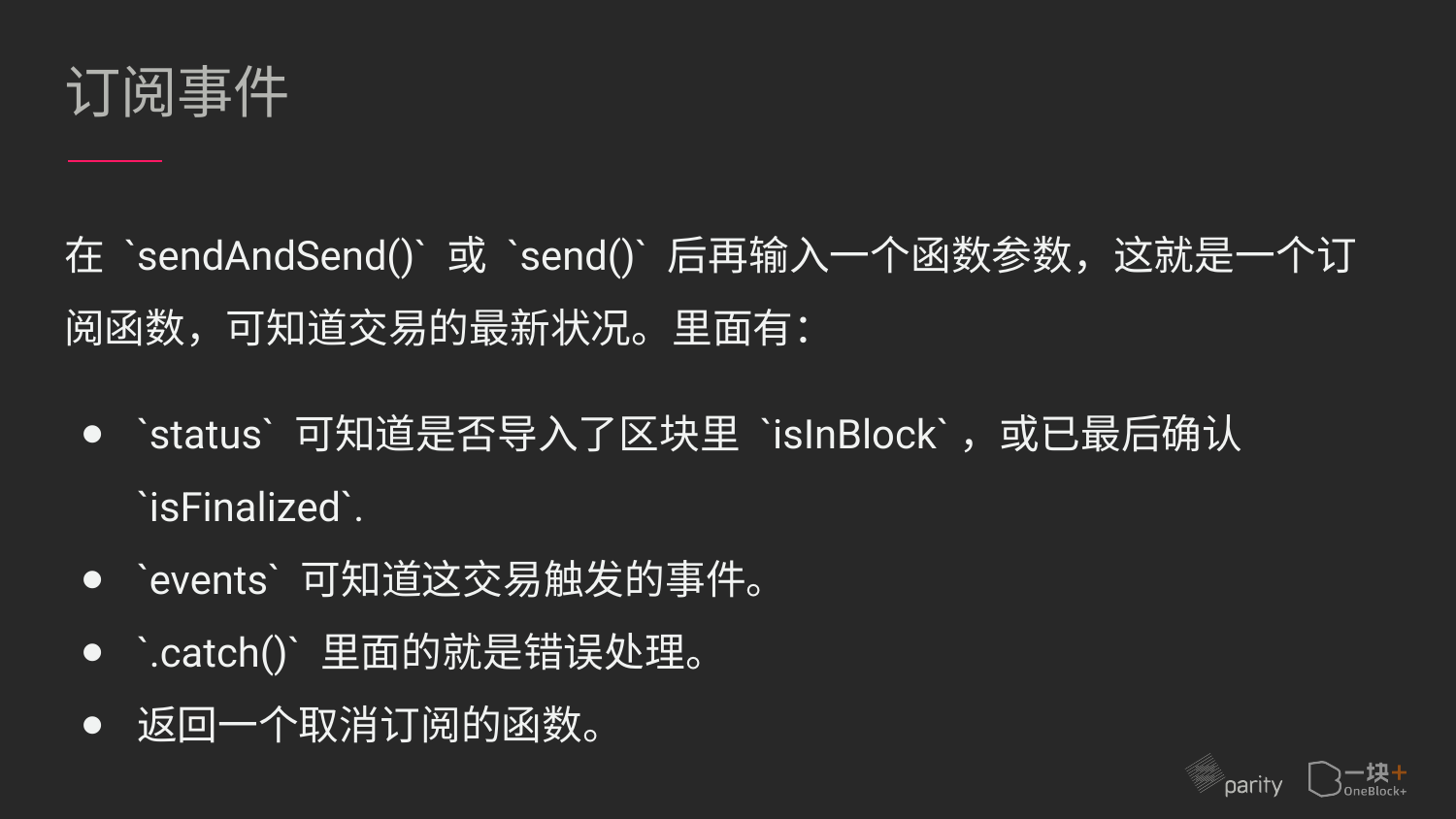

# 订阅事件
在 `sendAndSend()` 或 `send()` 后再输入一个函数参数，这就是一个订阅函数，可知道交易的最新状况。里面有：
`status` 可知道是否导入了区块里 `isInBlock`，或已最后确认 `isFinalized`.
`events` 可知道这交易触发的事件。
`.catch()` 里面的就是错误处理。
返回一个取消订阅的函数。